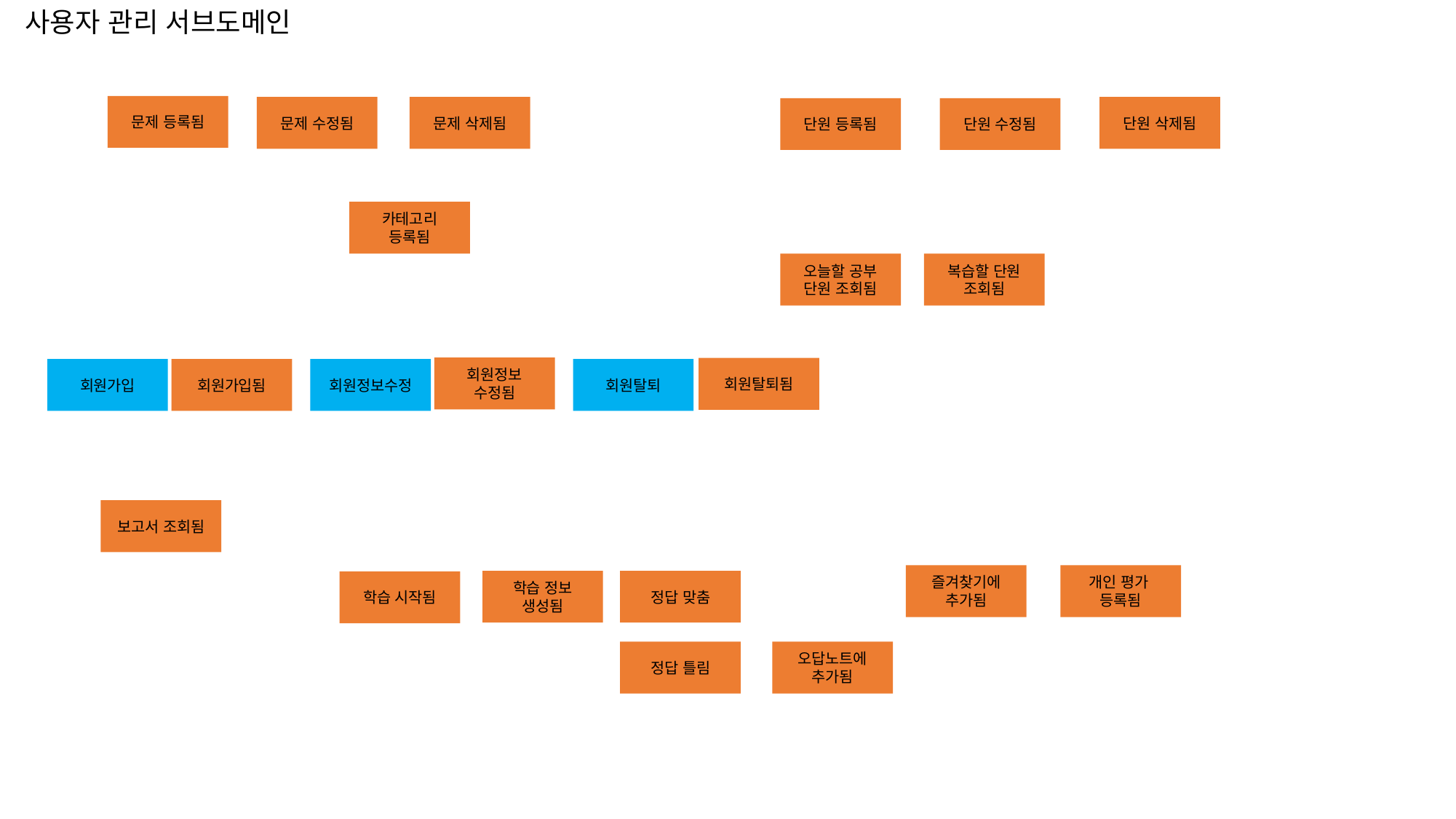

사용자 관리 서브도메인
문제 등록됨
문제 삭제됨
단원 삭제됨
문제 수정됨
단원 등록됨
단원 수정됨
카테고리
등록됨
오늘할 공부 단원 조회됨
복습할 단원
조회됨
회원정보
수정됨
회원탈퇴됨
회원가입
회원정보수정
회원탈퇴
회원가입됨
보고서 조회됨
즐겨찾기에
추가됨
개인 평가
등록됨
학습 정보
생성됨
정답 맞춤
학습 시작됨
오답노트에
추가됨
정답 틀림